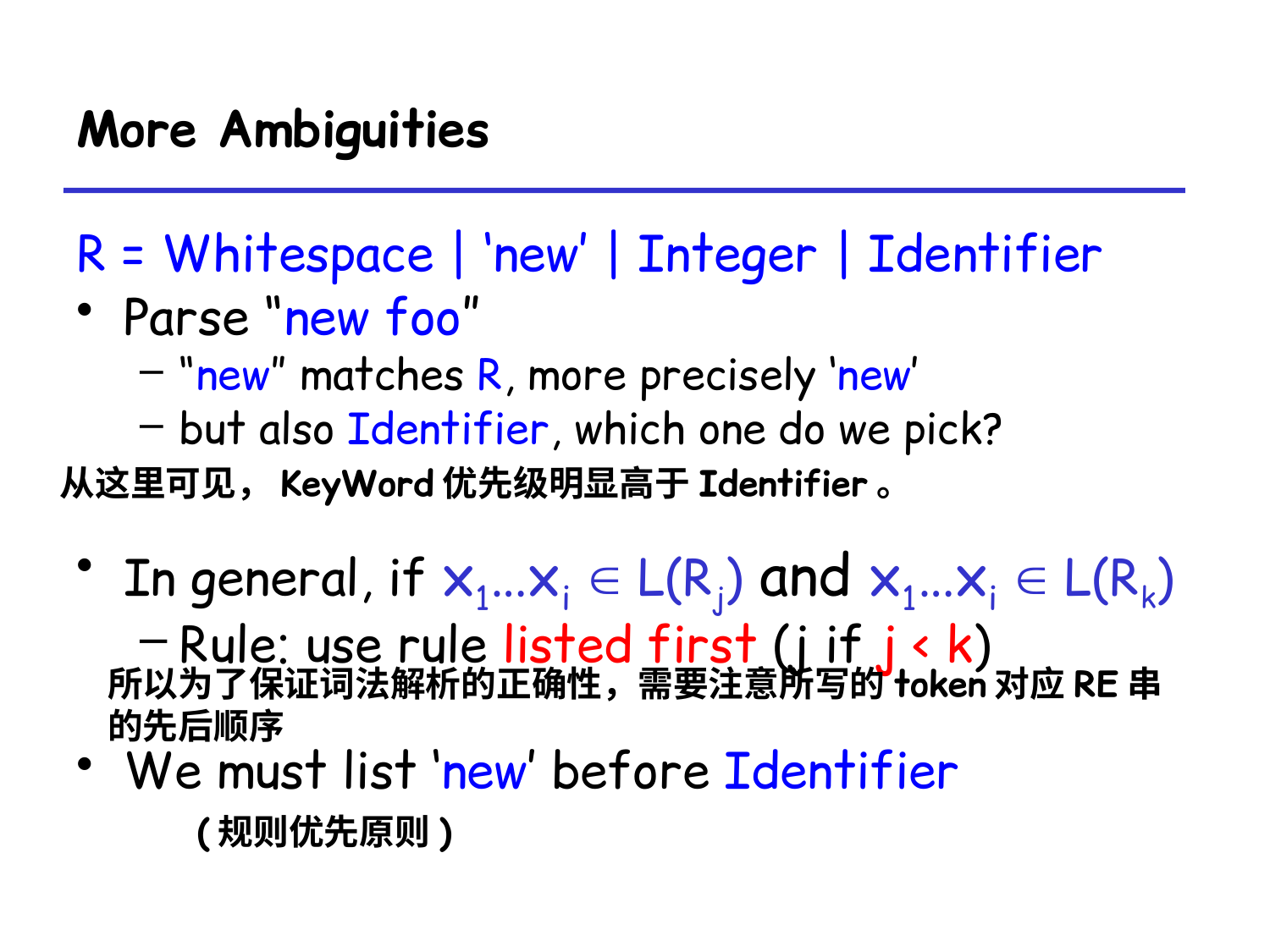

# More Ambiguities
R = Whitespace | ‘new’ | Integer | Identifier
Parse “new foo”
“new” matches R, more precisely ‘new’
but also Identifier, which one do we pick?

In general, if x1…xi ∈ L(Rj) and x1…xi ∈ L(Rk)
Rule: use rule listed first (j if j < k)

We must list ‘new’ before Identifier
从这里可见，KeyWord优先级明显高于Identifier。
所以为了保证词法解析的正确性，需要注意所写的token对应RE串
的先后顺序
(规则优先原则)
31